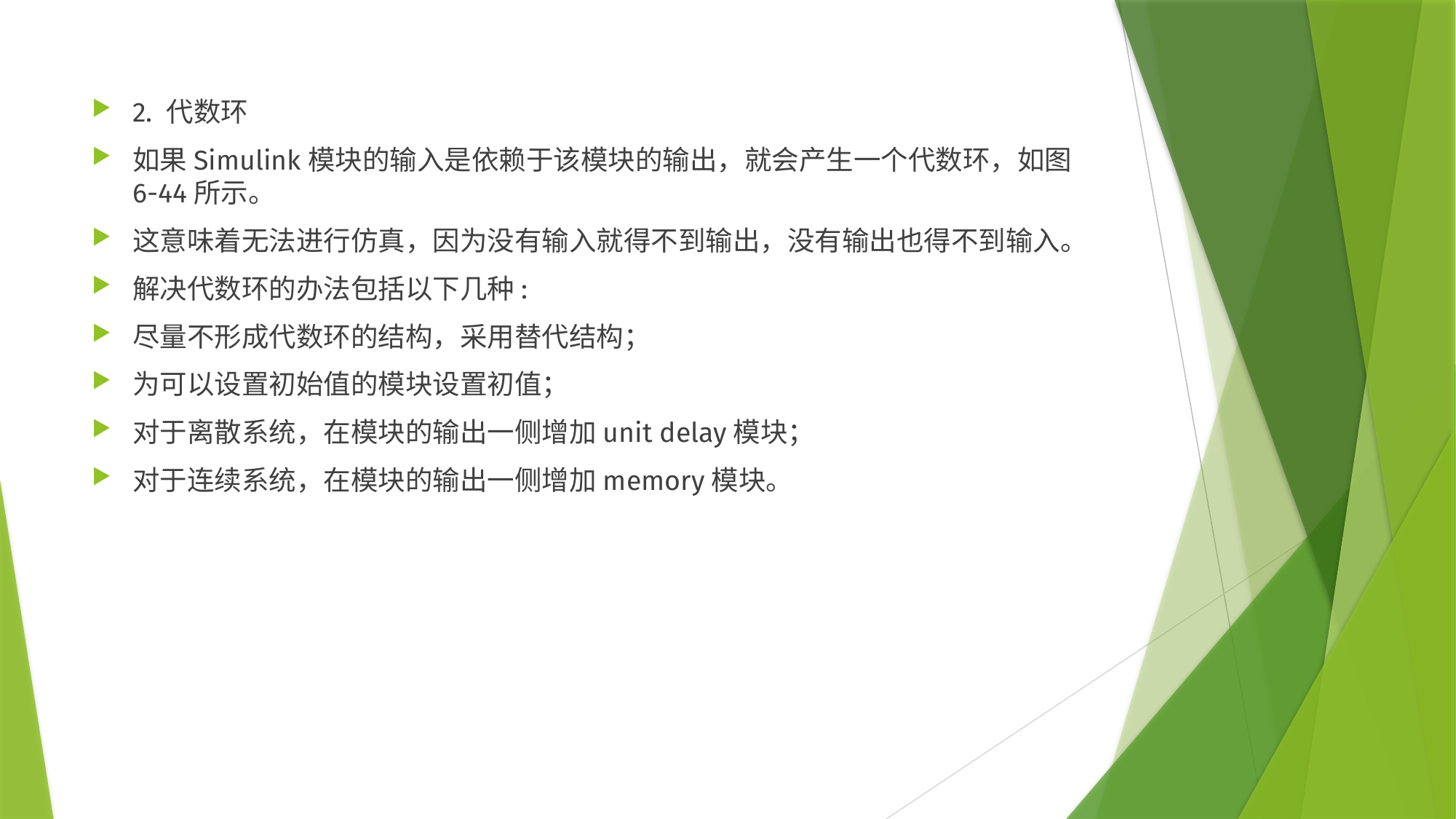

2. 代数环
如果Simulink模块的输入是依赖于该模块的输出，就会产生一个代数环，如图6-44所示。
这意味着无法进行仿真，因为没有输入就得不到输出，没有输出也得不到输入。
解决代数环的办法包括以下几种:
尽量不形成代数环的结构，采用替代结构；
为可以设置初始值的模块设置初值；
对于离散系统，在模块的输出一侧增加unit delay模块；
对于连续系统，在模块的输出一侧增加memory模块。